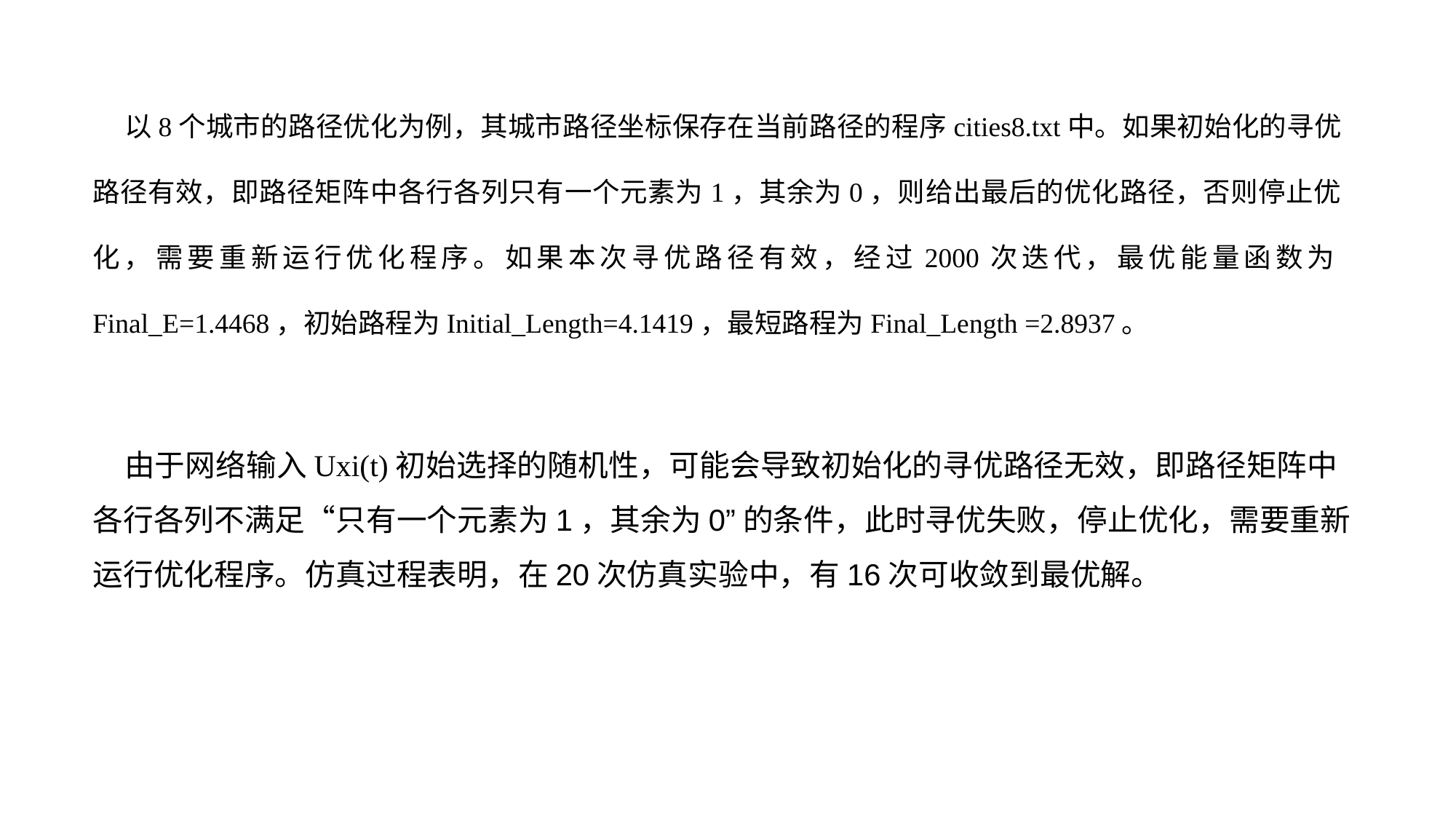

以8个城市的路径优化为例，其城市路径坐标保存在当前路径的程序cities8.txt中。如果初始化的寻优路径有效，即路径矩阵中各行各列只有一个元素为1，其余为0，则给出最后的优化路径，否则停止优化，需要重新运行优化程序。如果本次寻优路径有效，经过2000次迭代，最优能量函数为Final_E=1.4468，初始路程为Initial_Length=4.1419，最短路程为Final_Length =2.8937。
由于网络输入Uxi(t)初始选择的随机性，可能会导致初始化的寻优路径无效，即路径矩阵中各行各列不满足“只有一个元素为1，其余为0”的条件，此时寻优失败，停止优化，需要重新运行优化程序。仿真过程表明，在20次仿真实验中，有16次可收敛到最优解。